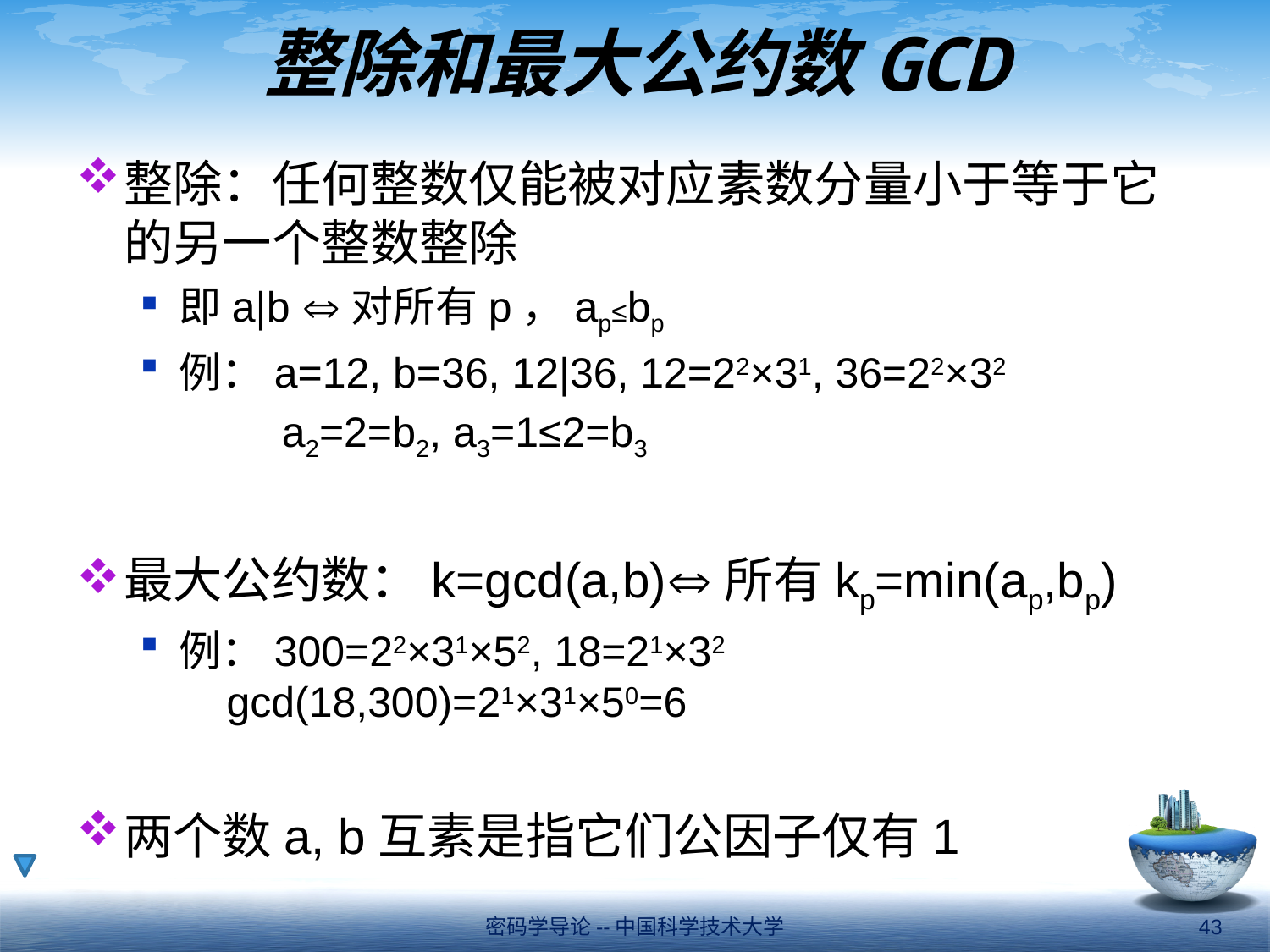

# 整除和最大公约数GCD
整除：任何整数仅能被对应素数分量小于等于它的另一个整数整除
即a|b ⇔对所有p，ap≤bp
例：a=12, b=36, 12|36, 12=22×31, 36=22×32
            a2=2=b2, a3=1≤2=b3

最大公约数：k=gcd(a,b)⇔所有kp=min(ap,bp)
例：300=22×31×52, 18=21×32
    gcd(18,300)=21×31×50=6

两个数a, b互素是指它们公因子仅有1

密码学导论--中国科学技术大学
43